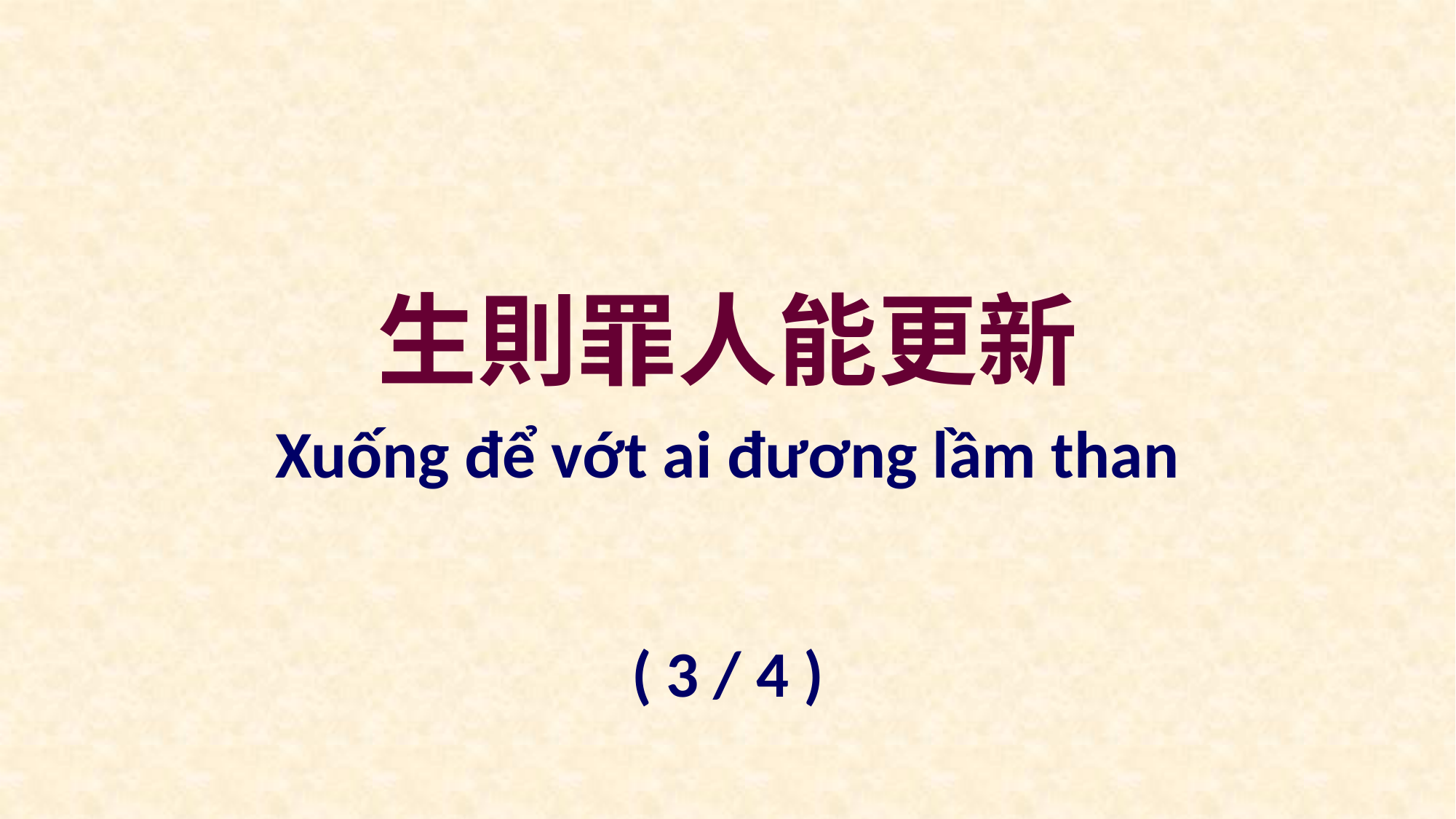

生則罪人能更新
Xuống để vớt ai đương lầm than
( 3 / 4 )